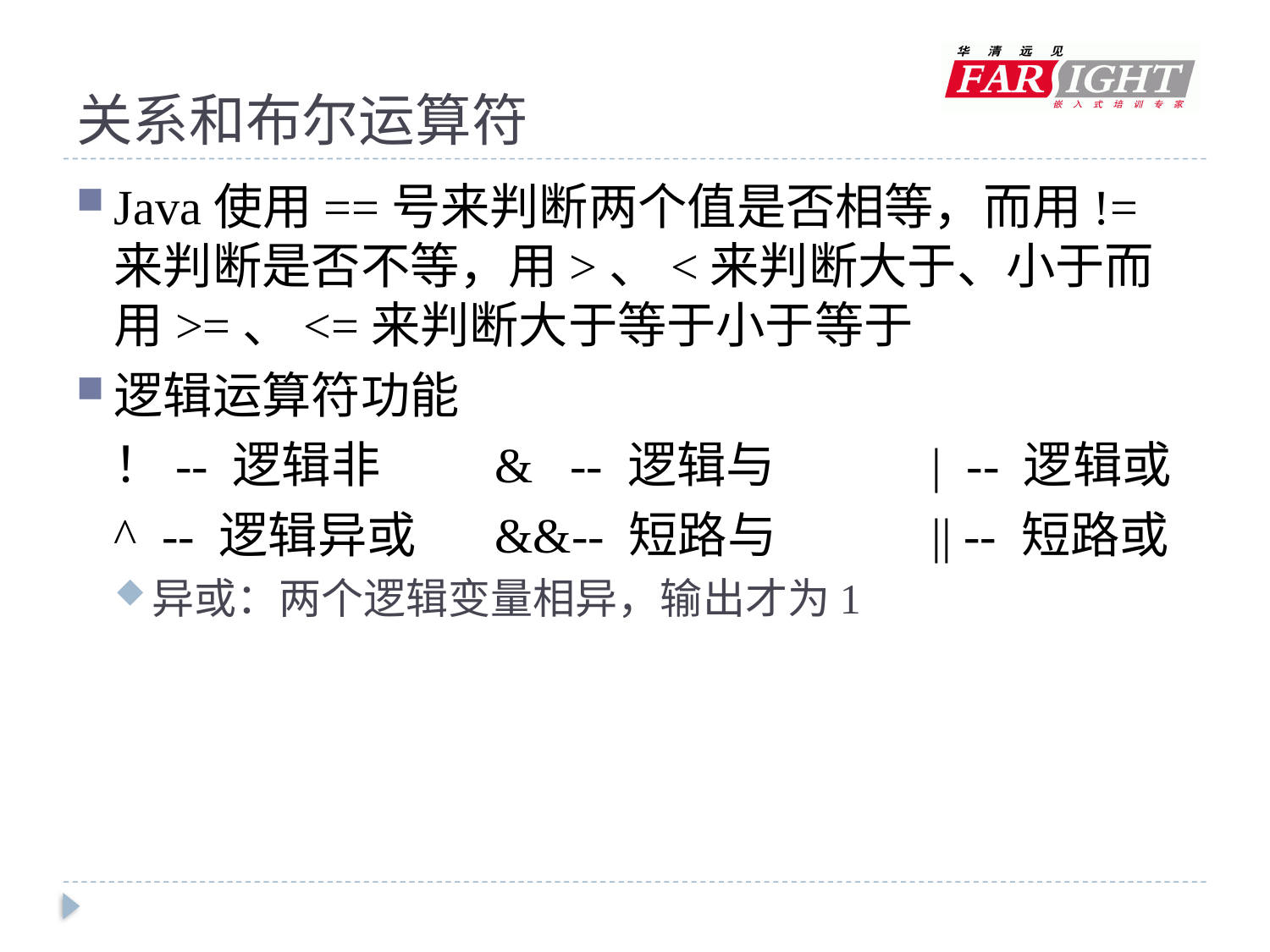

# 关系和布尔运算符
Java使用==号来判断两个值是否相等，而用!=来判断是否不等，用>、<来判断大于、小于而用>=、<=来判断大于等于小于等于
逻辑运算符功能
	！-- 逻辑非	&   -- 逻辑与 	    |  -- 逻辑或
	^  -- 逻辑异或	&&-- 短路与             || -- 短路或
异或：两个逻辑变量相异，输出才为1